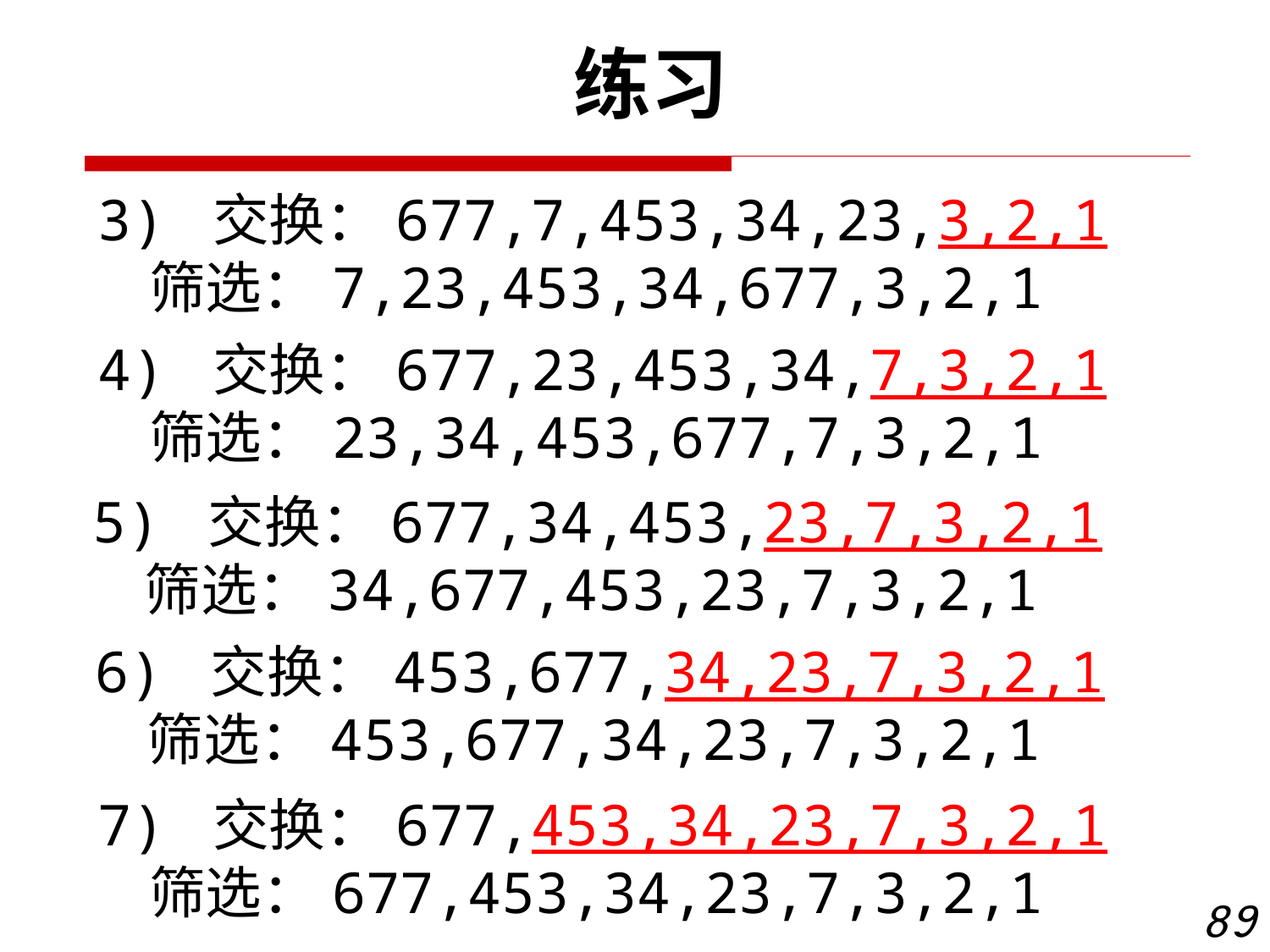

练习

3) 交换：677,7,453,34,23,3,2,1
   筛选：7,23,453,34,677,3,2,1

4) 交换：677,23,453,34,7,3,2,1
   筛选：23,34,453,677,7,3,2,1

5) 交换：677,34,453,23,7,3,2,1
   筛选：34,677,453,23,7,3,2,1

6) 交换：453,677,34,23,7,3,2,1
   筛选：453,677,34,23,7,3,2,1

7) 交换：677,453,34,23,7,3,2,1
   筛选：677,453,34,23,7,3,2,1
89